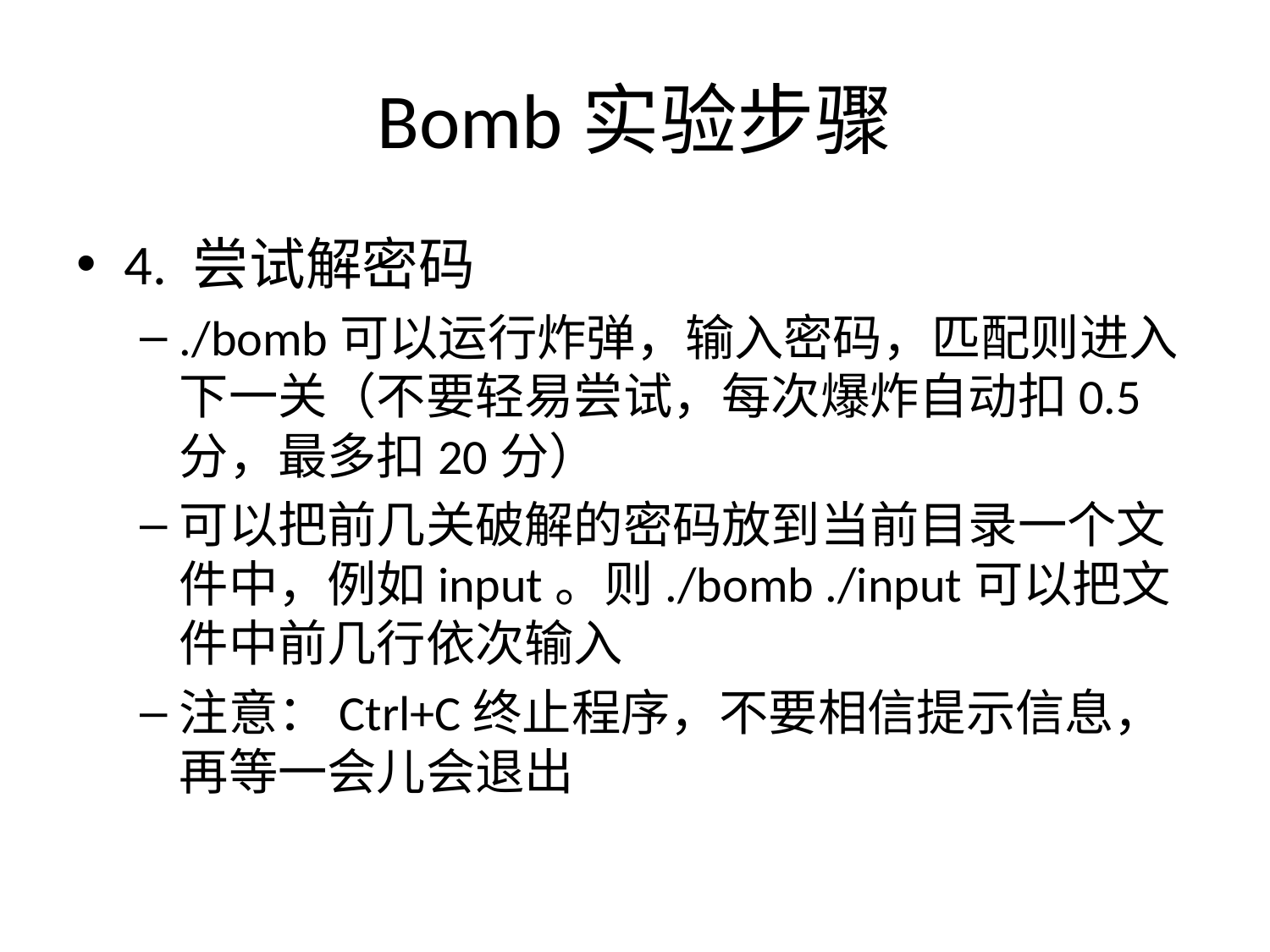

# Bomb实验步骤
4. 尝试解密码
./bomb可以运行炸弹，输入密码，匹配则进入下一关（不要轻易尝试，每次爆炸自动扣0.5分，最多扣20分）
可以把前几关破解的密码放到当前目录一个文件中，例如input。则./bomb ./input可以把文件中前几行依次输入
注意：Ctrl+C终止程序，不要相信提示信息，再等一会儿会退出